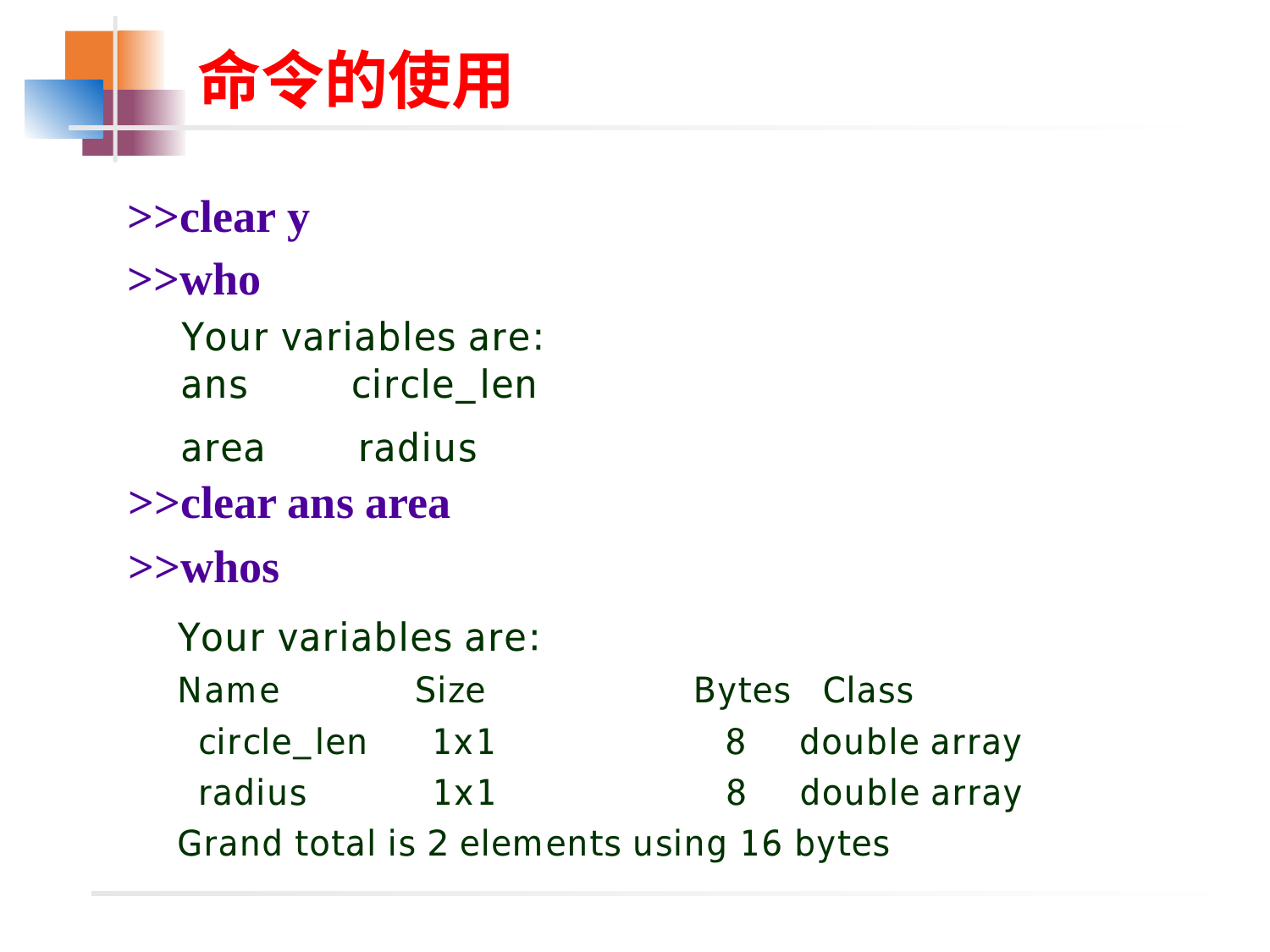

命令的使用
>>clear y
>>who
Your variables are:
ans         circle_len
area        radius
>>clear ans area
>>whos
Your variables are:
Name             Size                    Bytes   Class
  circle_len      1x1                      8     double array
  radius            1x1                      8     double array
Grand total is 2 elements using 16 bytes